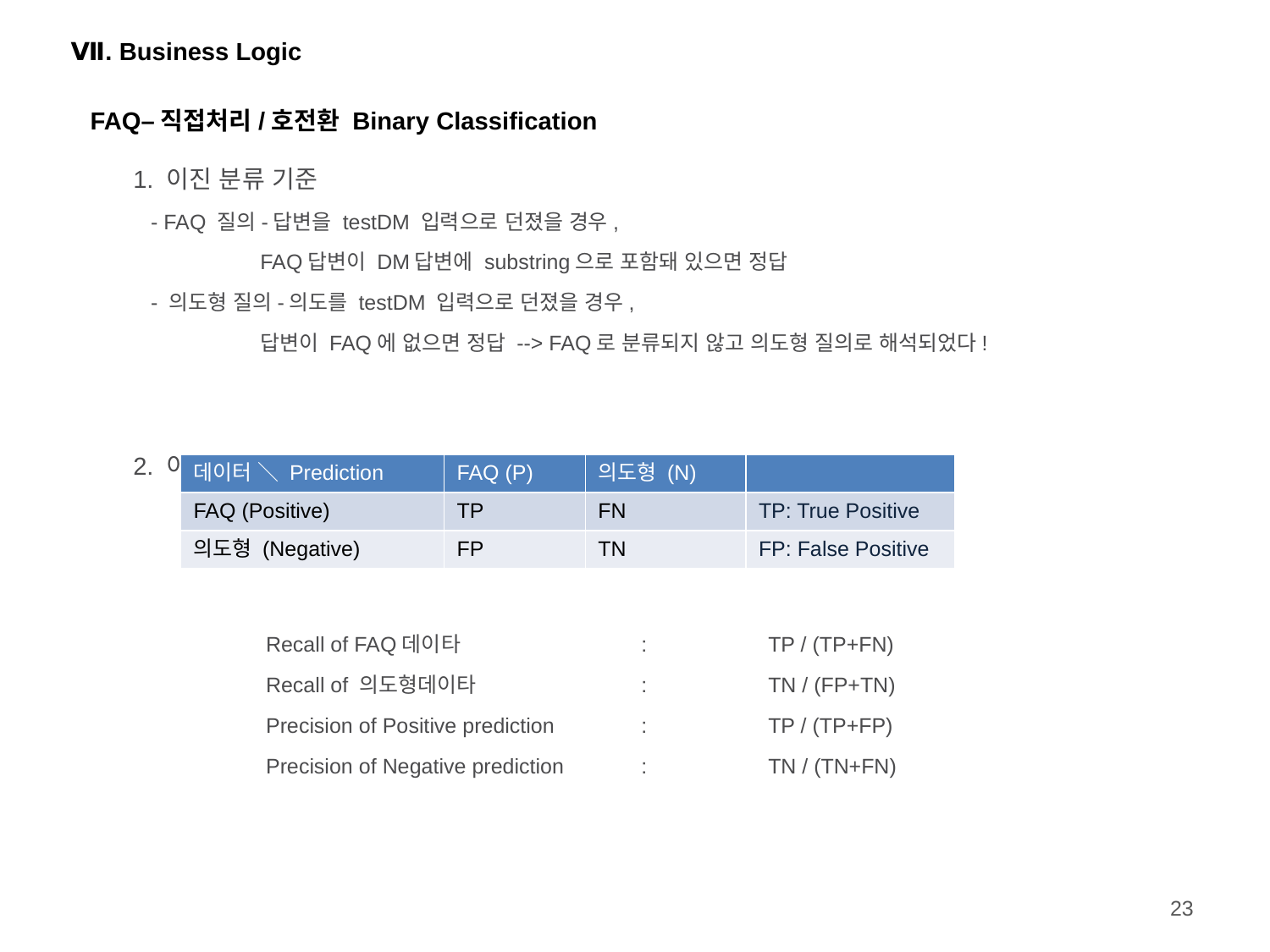

Ⅶ. Business Logic
FAQ–직접처리/호전환 Binary Classification
1. 이진 분류 기준
   - FAQ 질의-답변을 testDM 입력으로 던졌을 경우,
	FAQ답변이 DM답변에 substring으로 포함돼 있으면 정답
   - 의도형 질의-의도를 testDM 입력으로 던졌을 경우,
	답변이 FAQ에 없으면 정답 --> FAQ로 분류되지 않고 의도형 질의로 해석되었다!

2. 이진 분류 경우의 수 (Contingency Table)

	 Recall of FAQ데이타		:	TP / (TP+FN)
	 Recall of 의도형데이타		:	TN / (FP+TN)
	 Precision of Positive prediction	:	TP / (TP+FP)
	 Precision of Negative prediction	:	TN / (TN+FN)
| 데이터 ＼ Prediction | FAQ (P) | 의도형 (N) |  |
| --- | --- | --- | --- |
| FAQ (Positive) | TP | FN | TP: True Positive |
| 의도형 (Negative) | FP | TN | FP: False Positive |
23